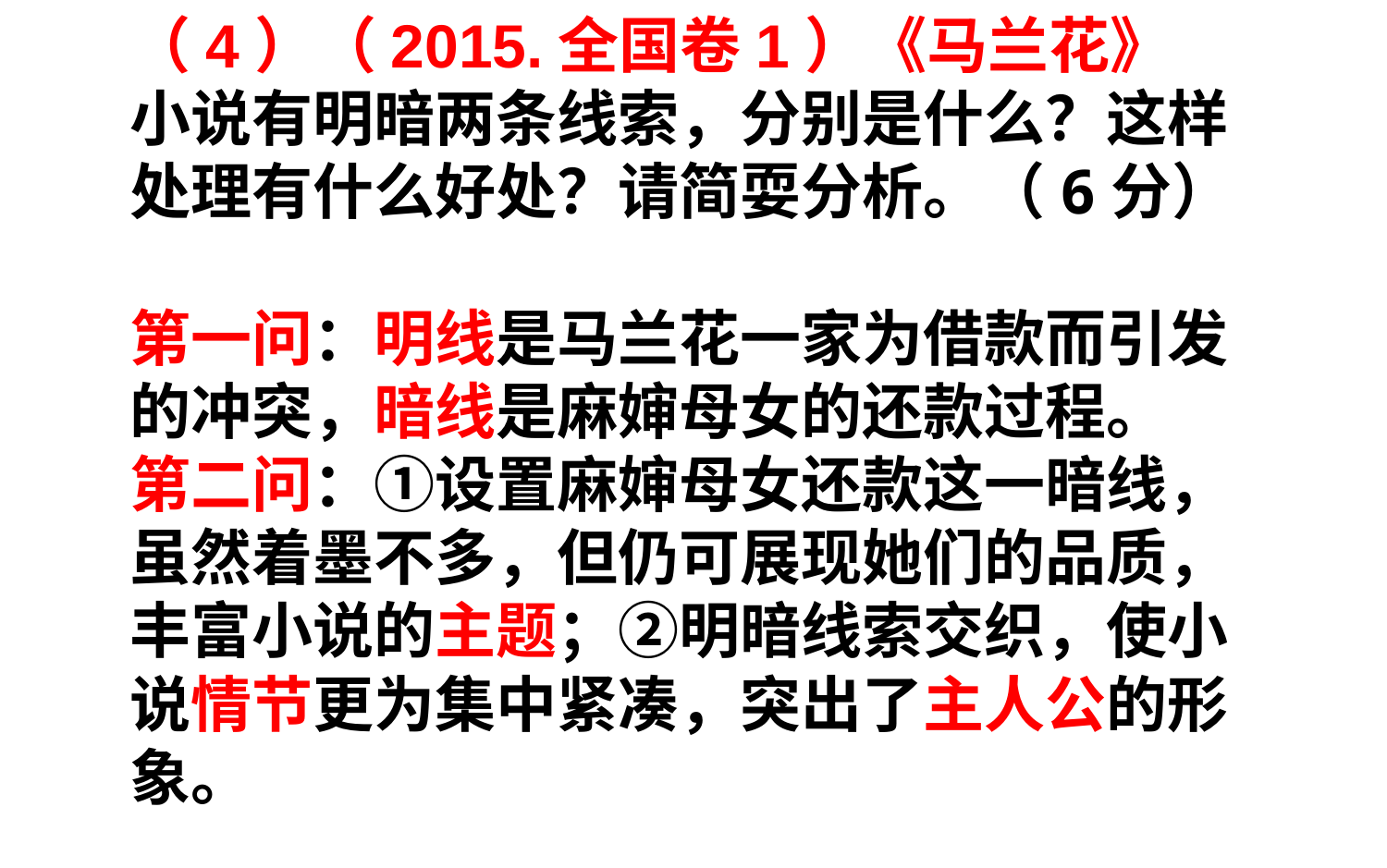

（4）（2015.全国卷1）《马兰花》
小说有明暗两条线索，分别是什么？这样处理有什么好处？请简耍分析。（6分）

第一问：明线是马兰花一家为借款而引发的冲突，暗线是麻婶母女的还款过程。
第二问：①设置麻婶母女还款这一暗线，虽然着墨不多，但仍可展现她们的品质，丰富小说的主题；②明暗线索交织，使小说情节更为集中紧凑，突出了主人公的形象。